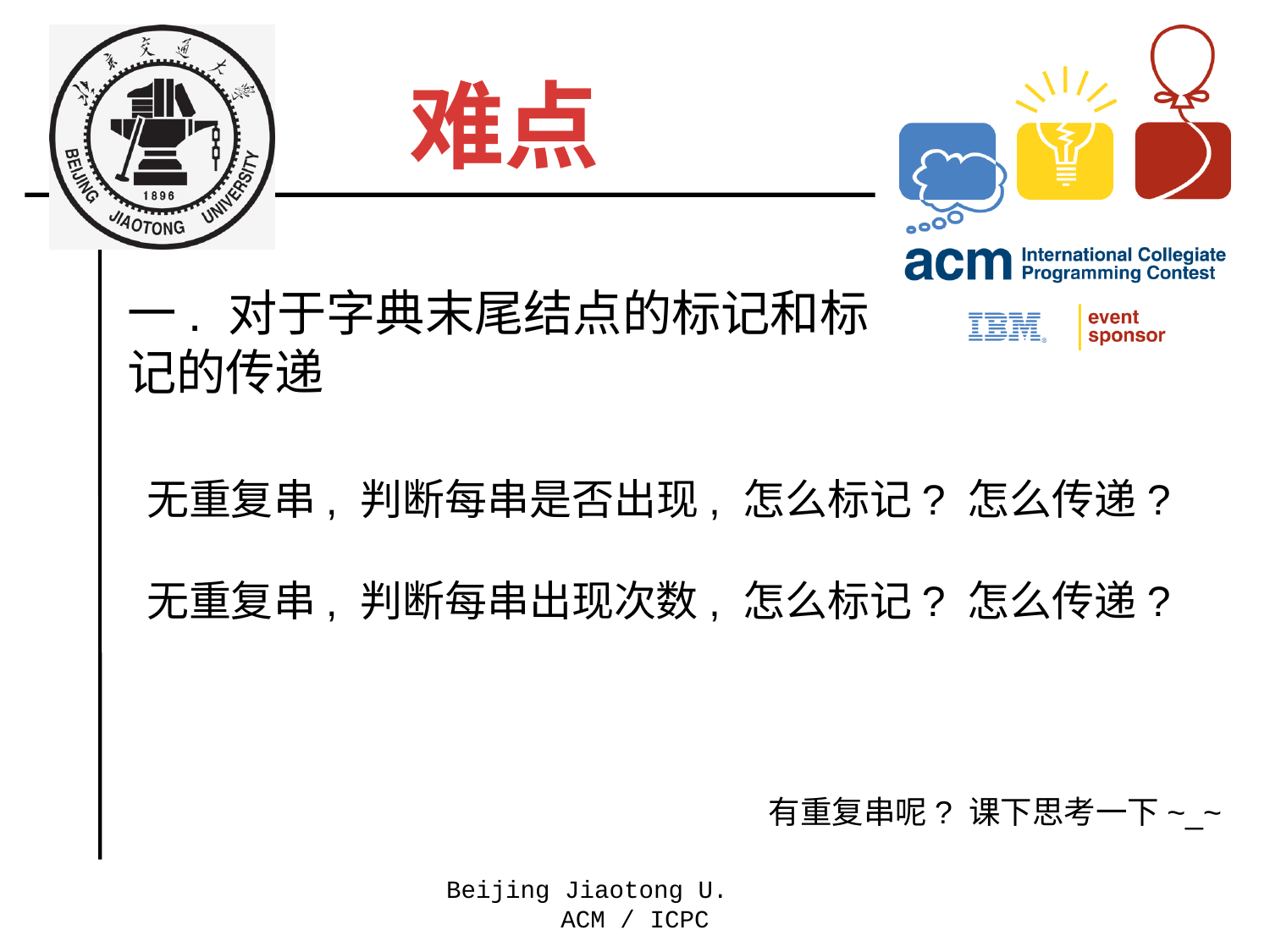

难点
一. 对于字典末尾结点的标记和标记的传递
无重复串, 判断每串是否出现, 怎么标记? 怎么传递?

无重复串, 判断每串出现次数, 怎么标记? 怎么传递?

有重复串呢? 课下思考一下~_~